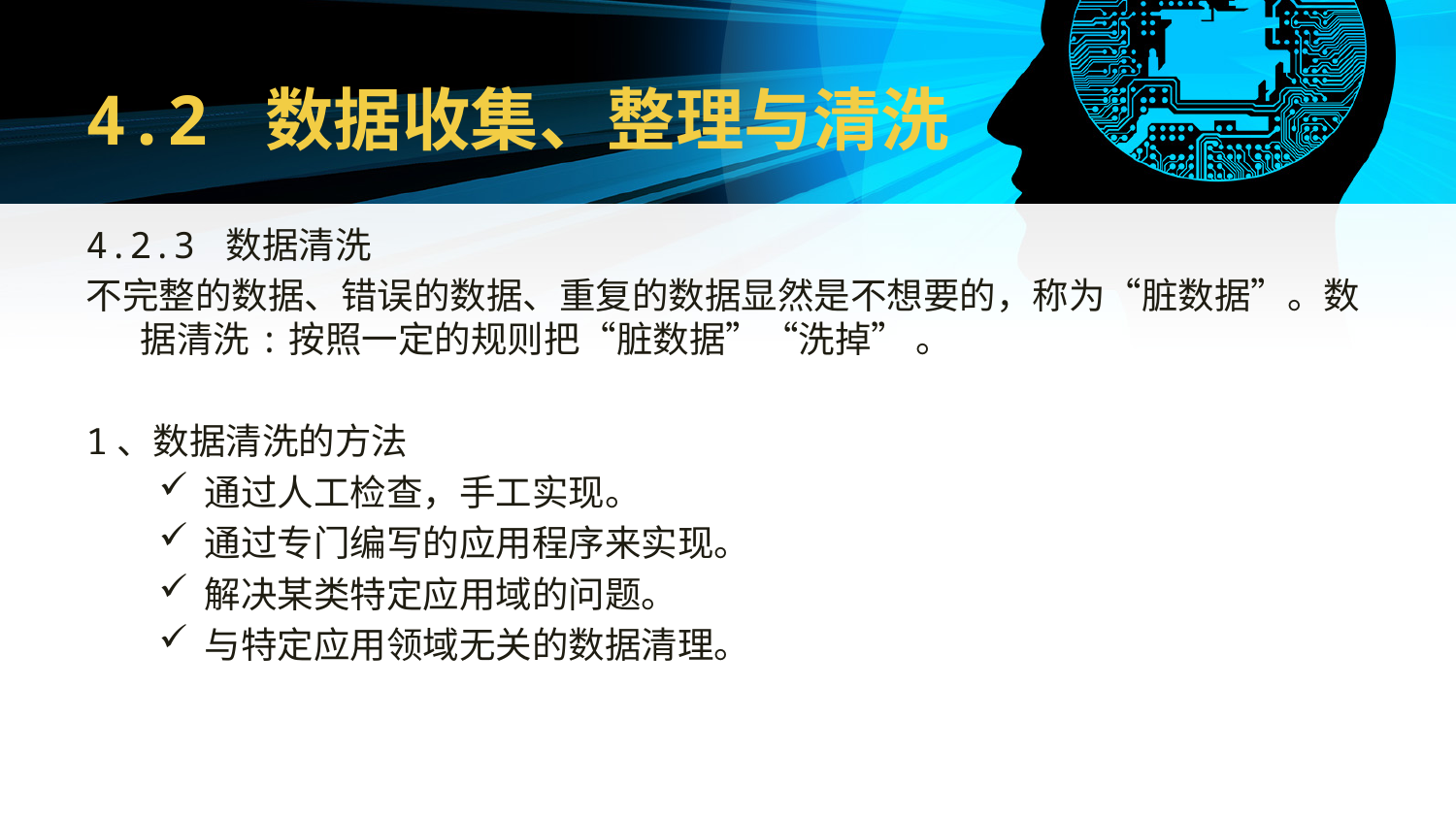

# 4.2 数据收集、整理与清洗
4.2.3 数据清洗
不完整的数据、错误的数据、重复的数据显然是不想要的，称为“脏数据”。数据清洗:按照一定的规则把“脏数据”“洗掉” 。

1、数据清洗的方法
通过人工检查，手工实现。
通过专门编写的应用程序来实现。
解决某类特定应用域的问题。
与特定应用领域无关的数据清理。